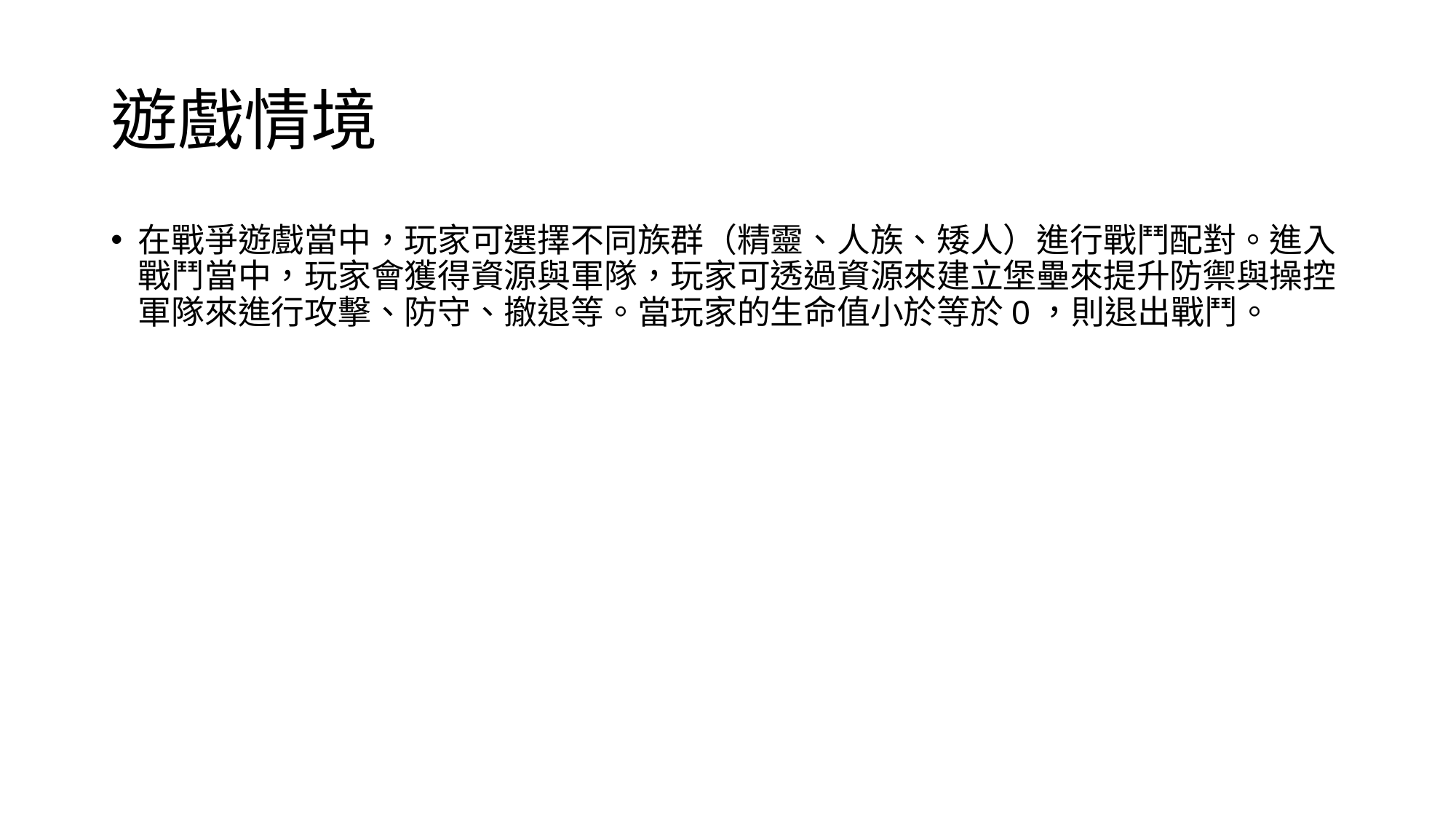

# 遊戲情境
在戰爭遊戲當中，玩家可選擇不同族群（精靈、人族、矮人）進行戰鬥配對。進入戰鬥當中，玩家會獲得資源與軍隊，玩家可透過資源來建立堡壘來提升防禦與操控軍隊來進行攻擊、防守、撤退等。當玩家的生命值小於等於0，則退出戰鬥。